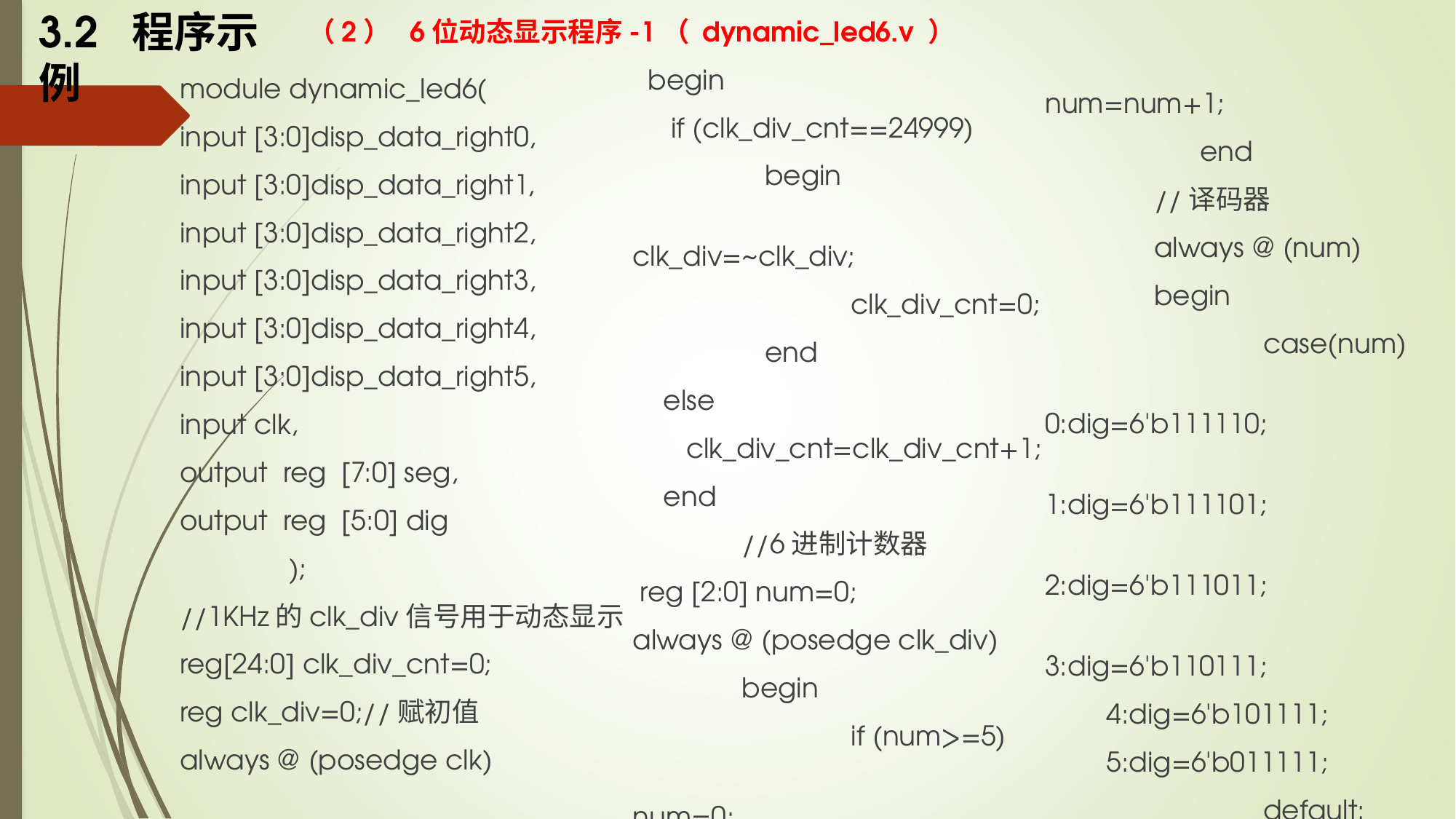

# 3.2  程序示例

			num=num+1;
	      end
	//译码器
	always @ (num)
	begin
		case(num)
		0:dig=6'b111110;
		1:dig=6'b111101;
		2:dig=6'b111011;
		3:dig=6'b110111;
        4:dig=6'b101111;
        5:dig=6'b011111;
		default: dig=0;
		endcase
	end

				;

（2）  6位动态显示程序-1（ dynamic_led6.v ）
  begin
     if (clk_div_cnt==24999)
	   begin
		clk_div=~clk_div;
		clk_div_cnt=0;
	   end
    else
       clk_div_cnt=clk_div_cnt+1;
    end
	//6进制计数器
 reg [2:0] num=0;
always @ (posedge clk_div)
	begin
		if (num>=5)
			num=0;
		else

module dynamic_led6(
input [3:0]disp_data_right0,
input [3:0]disp_data_right1,
input [3:0]disp_data_right2,
input [3:0]disp_data_right3,
input [3:0]disp_data_right4,
input [3:0]disp_data_right5,
input clk,
output  reg  [7:0] seg,
output  reg  [5:0] dig
	);
//1KHz的clk_div信号用于动态显示
reg[24:0] clk_div_cnt=0;
reg clk_div=0;//赋初值
always @ (posedge clk)